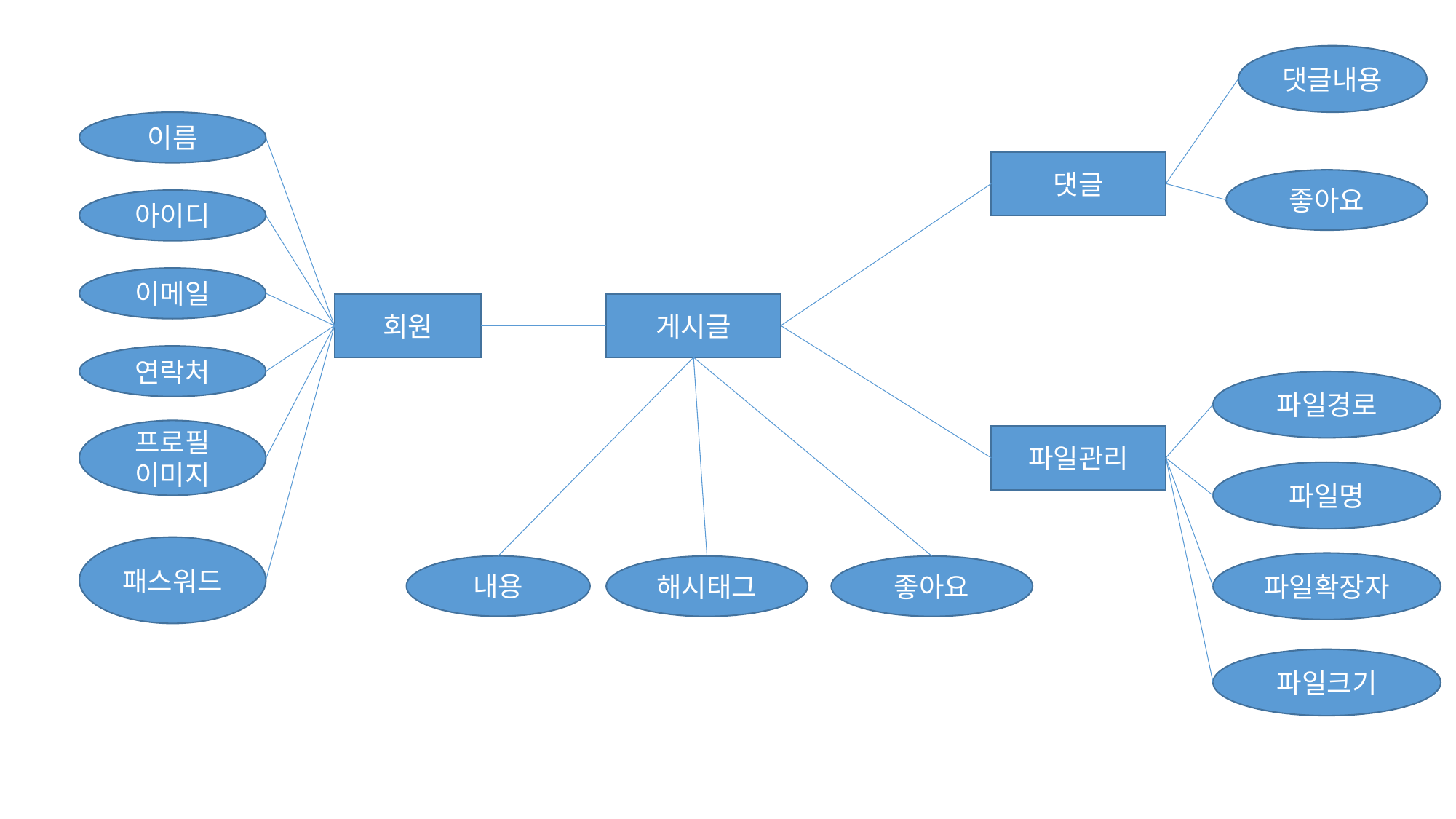

댓글내용
이름
댓글
좋아요
아이디
이메일
회원
게시글
연락처
파일경로
프로필 이미지
파일관리
파일명
패스워드
파일확장자
내용
해시태그
좋아요
파일크기